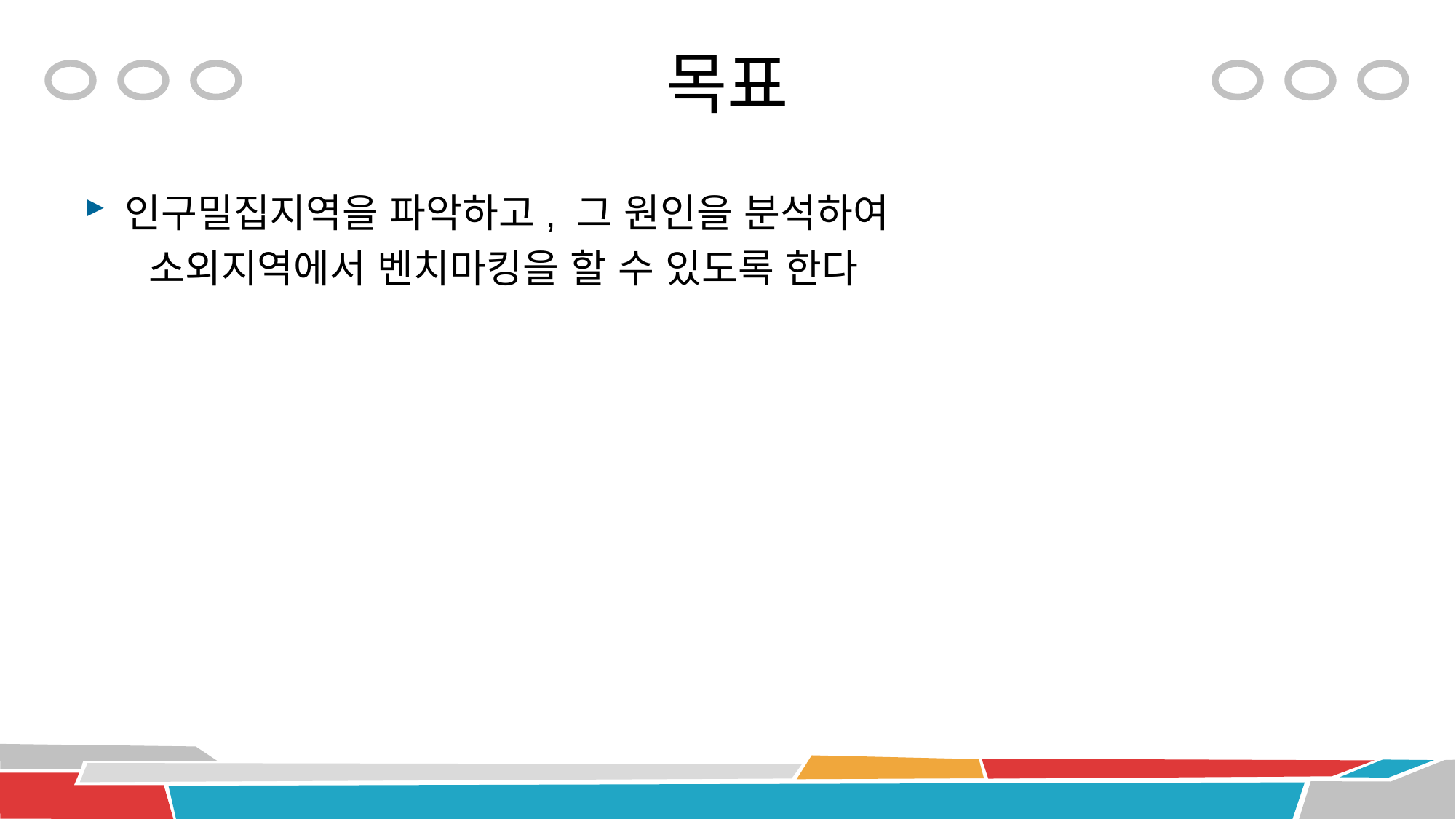

# 목표
인구밀집지역을 파악하고, 그 원인을 분석하여
     소외지역에서 벤치마킹을 할 수 있도록 한다